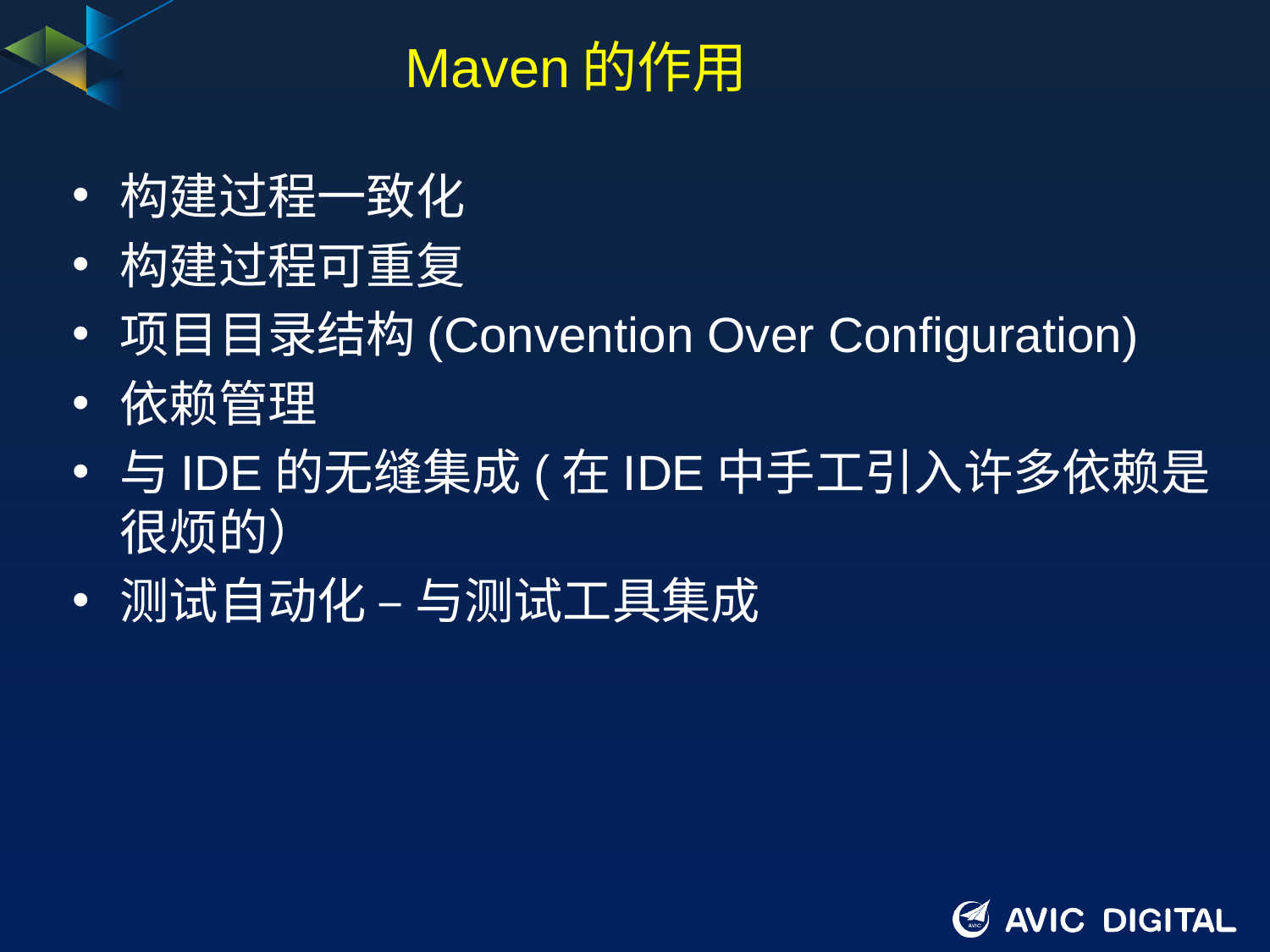

# Maven的作用
构建过程一致化
构建过程可重复
项目目录结构(Convention Over Configuration)
依赖管理
与IDE的无缝集成(在IDE中手工引入许多依赖是很烦的）
测试自动化 – 与测试工具集成